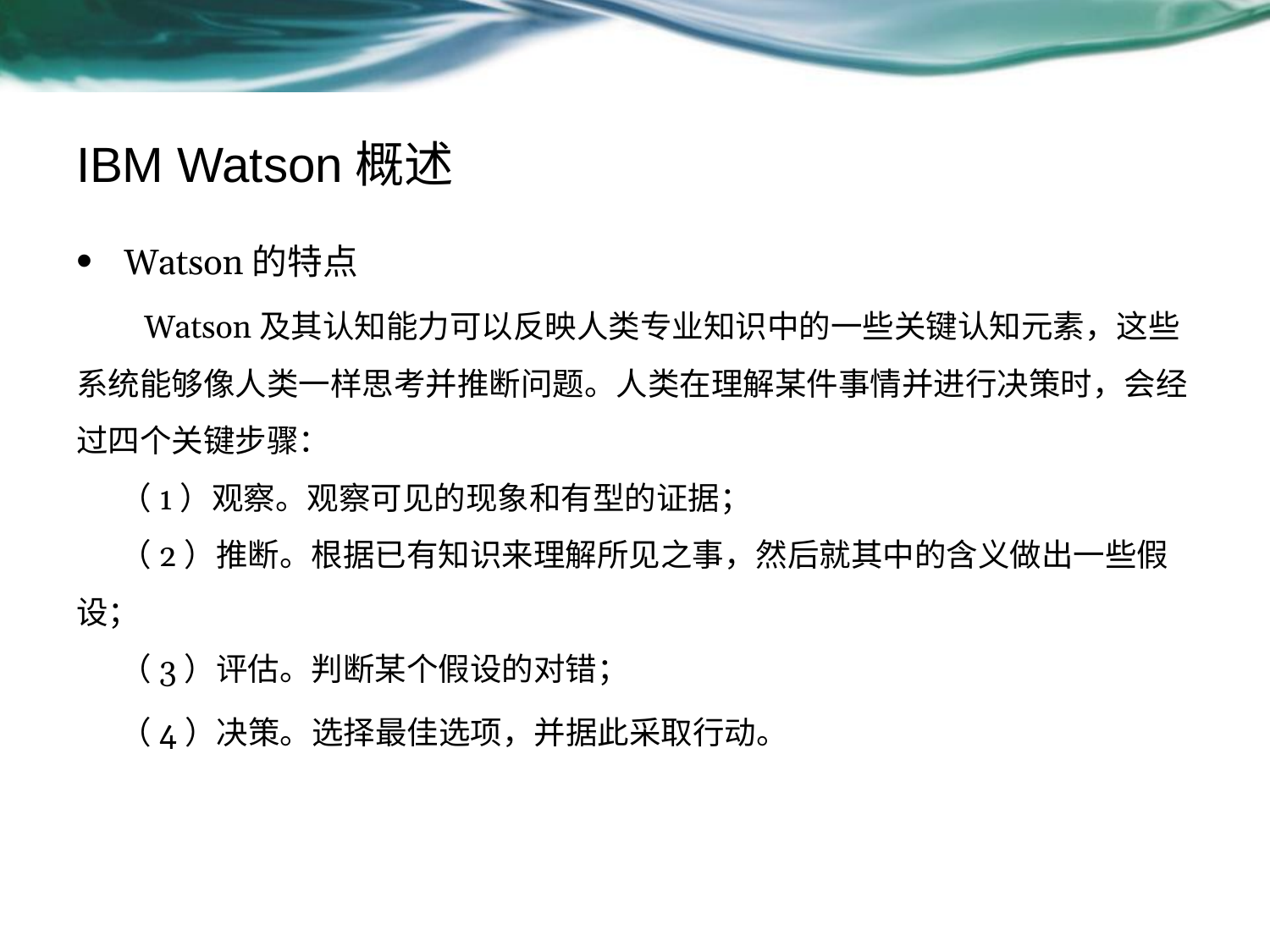

# IBM Watson概述
Watson的特点
        Watson及其认知能力可以反映人类专业知识中的一些关键认知元素，这些系统能够像人类一样思考并推断问题。人类在理解某件事情并进行决策时，会经过四个关键步骤：
     （1）观察。观察可见的现象和有型的证据；
     （2）推断。根据已有知识来理解所见之事，然后就其中的含义做出一些假设；
     （3）评估。判断某个假设的对错；
     （4）决策。选择最佳选项，并据此采取行动。